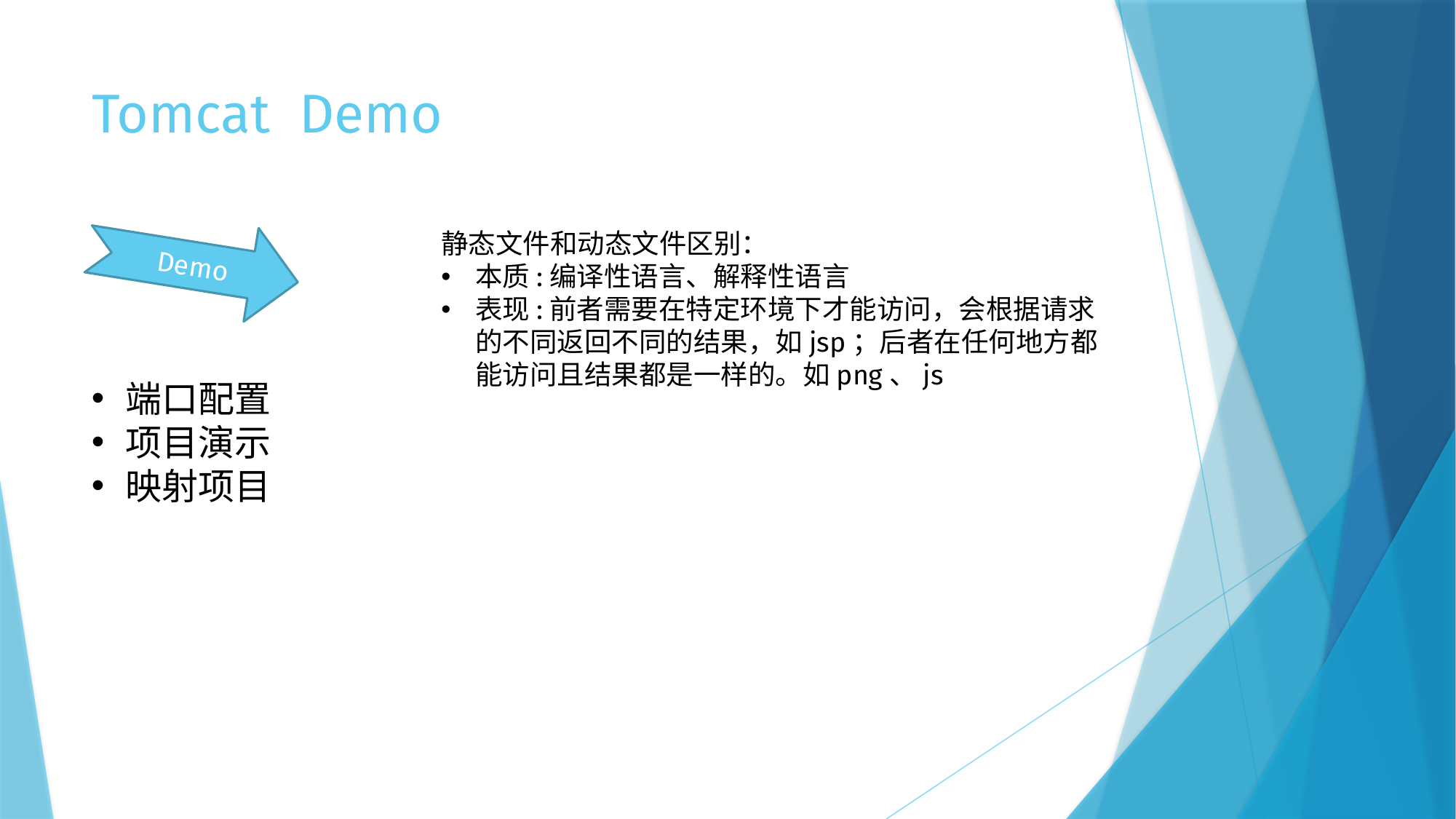

# Tomcat  Demo
Demo
静态文件和动态文件区别：
本质:编译性语言、解释性语言
表现:前者需要在特定环境下才能访问，会根据请求的不同返回不同的结果，如jsp；后者在任何地方都能访问且结果都是一样的。如png、js
端口配置
项目演示
映射项目